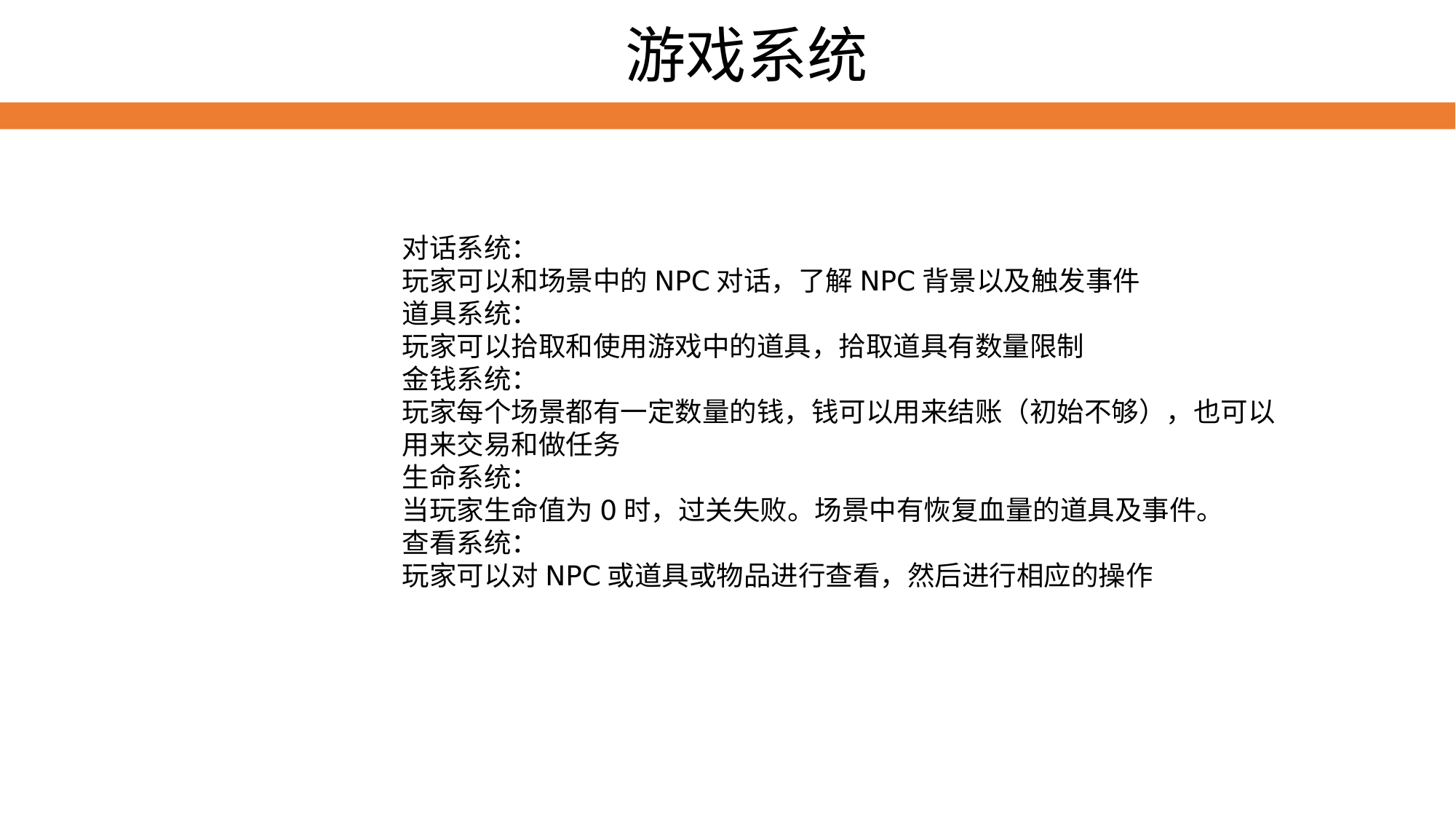

游戏系统

对话系统：
玩家可以和场景中的NPC对话，了解NPC背景以及触发事件
道具系统：
玩家可以拾取和使用游戏中的道具，拾取道具有数量限制
金钱系统：
玩家每个场景都有一定数量的钱，钱可以用来结账（初始不够），也可以用来交易和做任务
生命系统：
当玩家生命值为0时，过关失败。场景中有恢复血量的道具及事件。
查看系统：
玩家可以对NPC或道具或物品进行查看，然后进行相应的操作